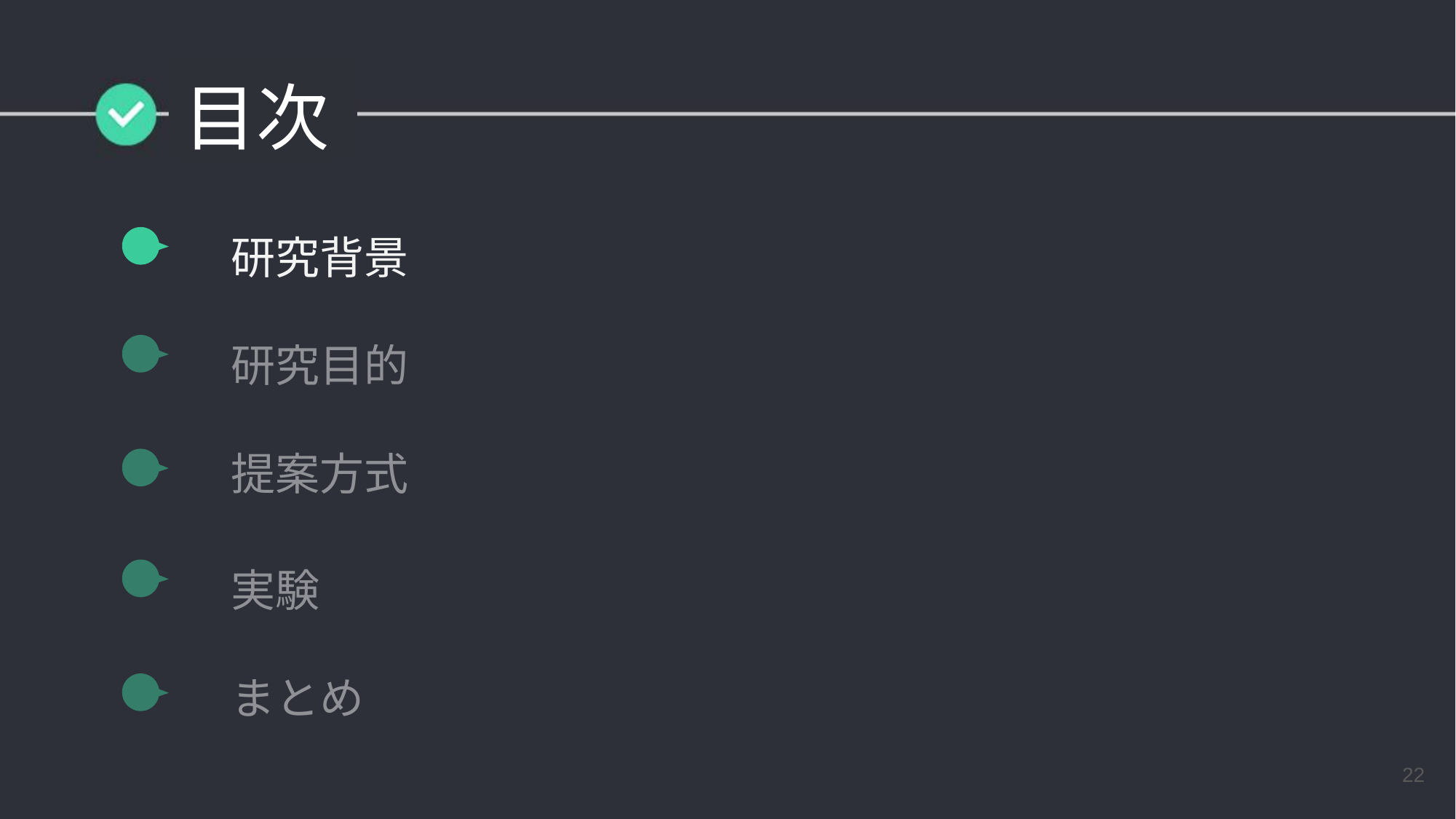

# 目次
研究背景

研究目的

提案方式

実験

まとめ

22